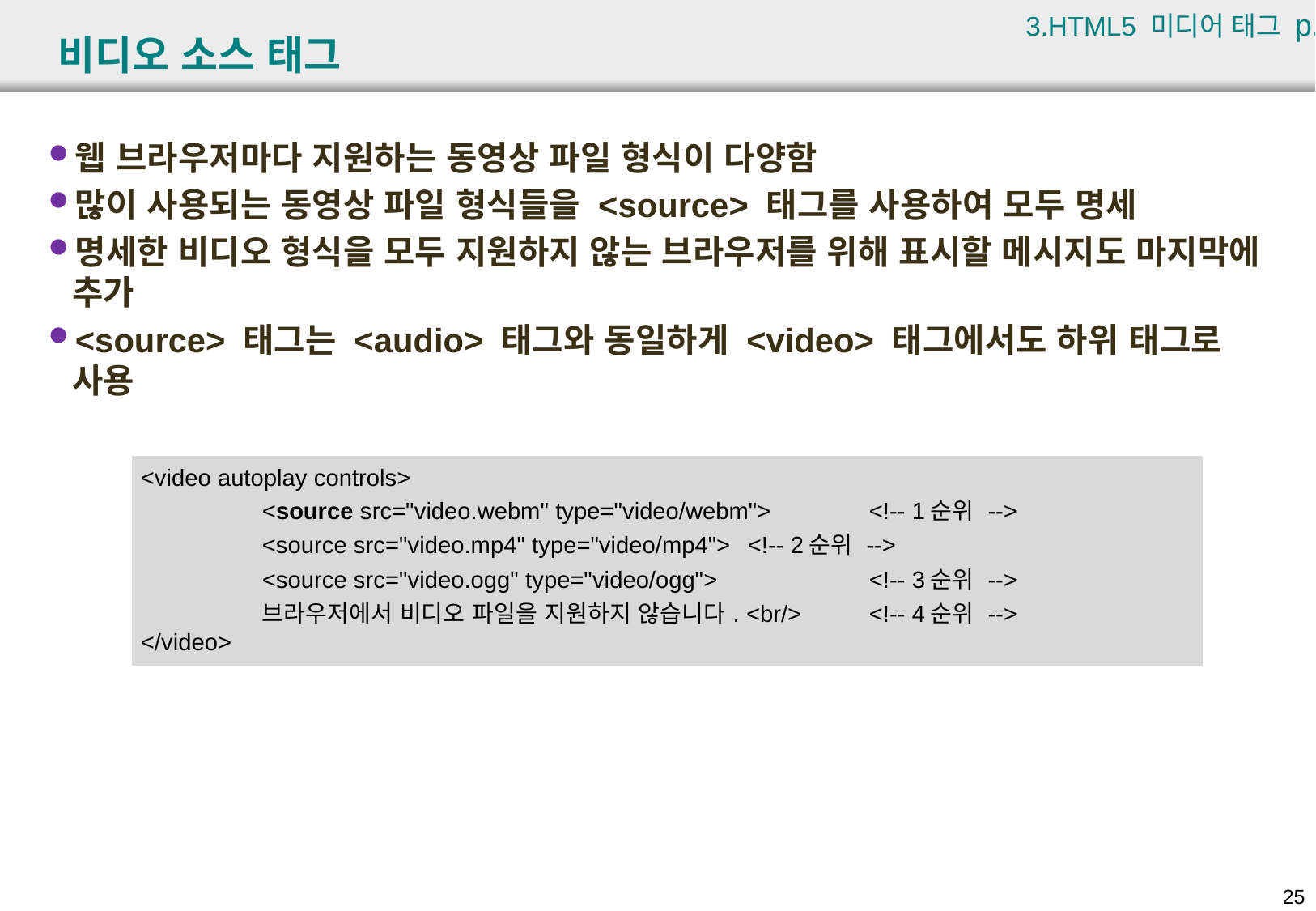

3.HTML5 미디어 태그 p.67
# 비디오 소스 태그
웹 브라우저마다 지원하는 동영상 파일 형식이 다양함
많이 사용되는 동영상 파일 형식들을 <source> 태그를 사용하여 모두 명세
명세한 비디오 형식을 모두 지원하지 않는 브라우저를 위해 표시할 메시지도 마지막에 추가
<source> 태그는 <audio> 태그와 동일하게 <video> 태그에서도 하위 태그로 사용

| <video autoplay controls> <source src="video.webm" type="video/webm"> <!-- 1순위 --> <source src="video.mp4" type="video/mp4"> <!-- 2순위 --> <source src="video.ogg" type="video/ogg"> <!-- 3순위 --> 브라우저에서 비디오 파일을 지원하지 않습니다. <br/> <!-- 4순위 --> </video> |
| --- |